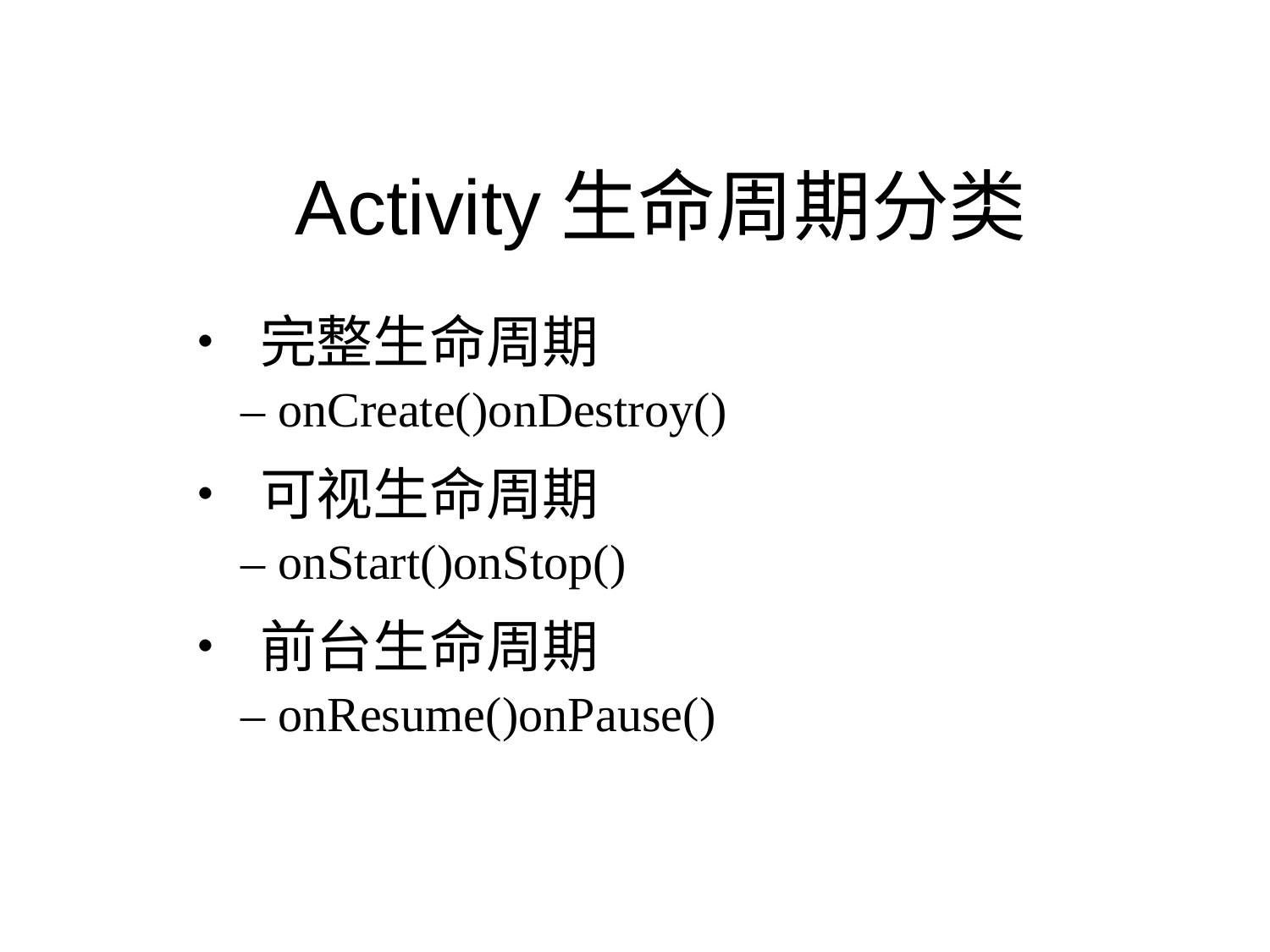

Activity生命周期分类

• 完整生命周期
	– onCreate()onDestroy()
• 可视生命周期
	– onStart()onStop()
• 前台生命周期
	– onResume()onPause()